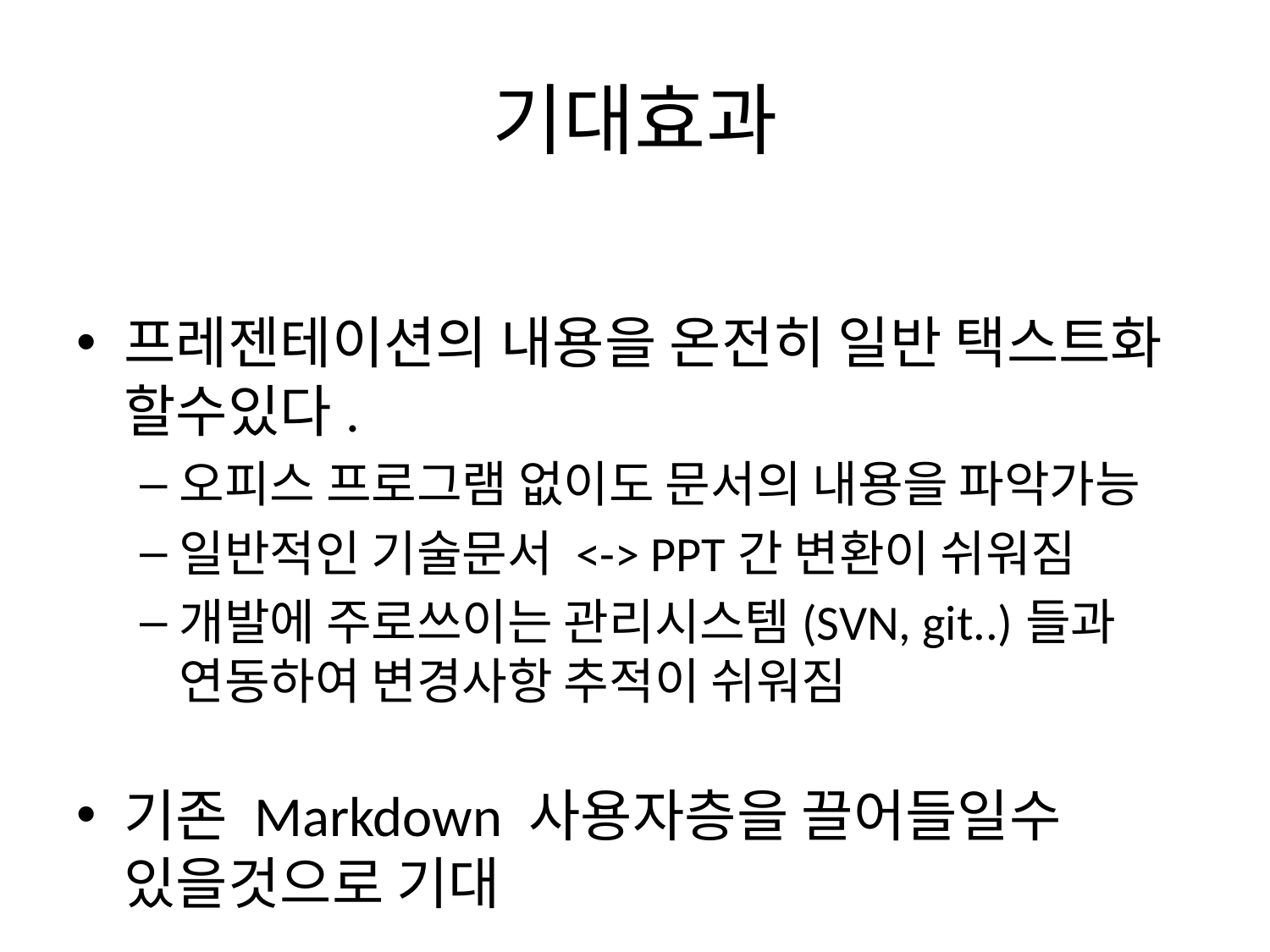

# 기대효과

프레젠테이션의 내용을 온전히 일반 택스트화 할수있다.
오피스 프로그램 없이도 문서의 내용을 파악가능
일반적인 기술문서 <-> PPT간 변환이 쉬워짐
개발에 주로쓰이는 관리시스템(SVN, git..)들과 연동하여 변경사항 추적이 쉬워짐
기존 Markdown 사용자층을 끌어들일수 있을것으로 기대